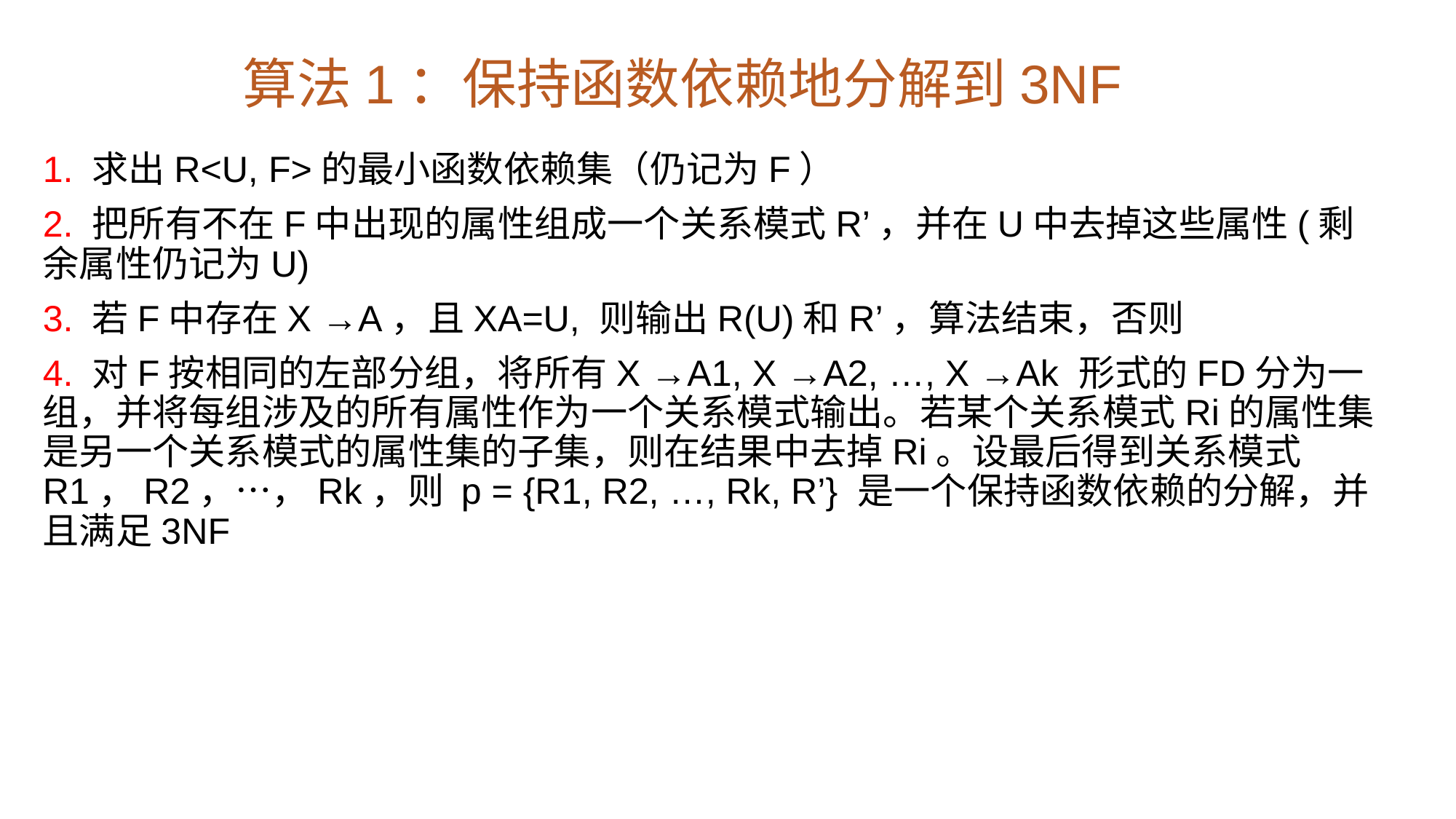

# 算法1：保持函数依赖地分解到3NF
1. 求出R<U, F>的最小函数依赖集（仍记为F）
2. 把所有不在F中出现的属性组成一个关系模式R’，并在U中去掉这些属性(剩余属性仍记为U)
3. 若F中存在X →A，且XA=U, 则输出R(U)和R’，算法结束，否则
4. 对F按相同的左部分组，将所有X →A1, X →A2, …, X →Ak 形式的FD分为一组，并将每组涉及的所有属性作为一个关系模式输出。若某个关系模式Ri的属性集是另一个关系模式的属性集的子集，则在结果中去掉Ri。设最后得到关系模式R1，R2，…，Rk，则 p = {R1, R2, …, Rk, R’} 是一个保持函数依赖的分解，并且满足3NF